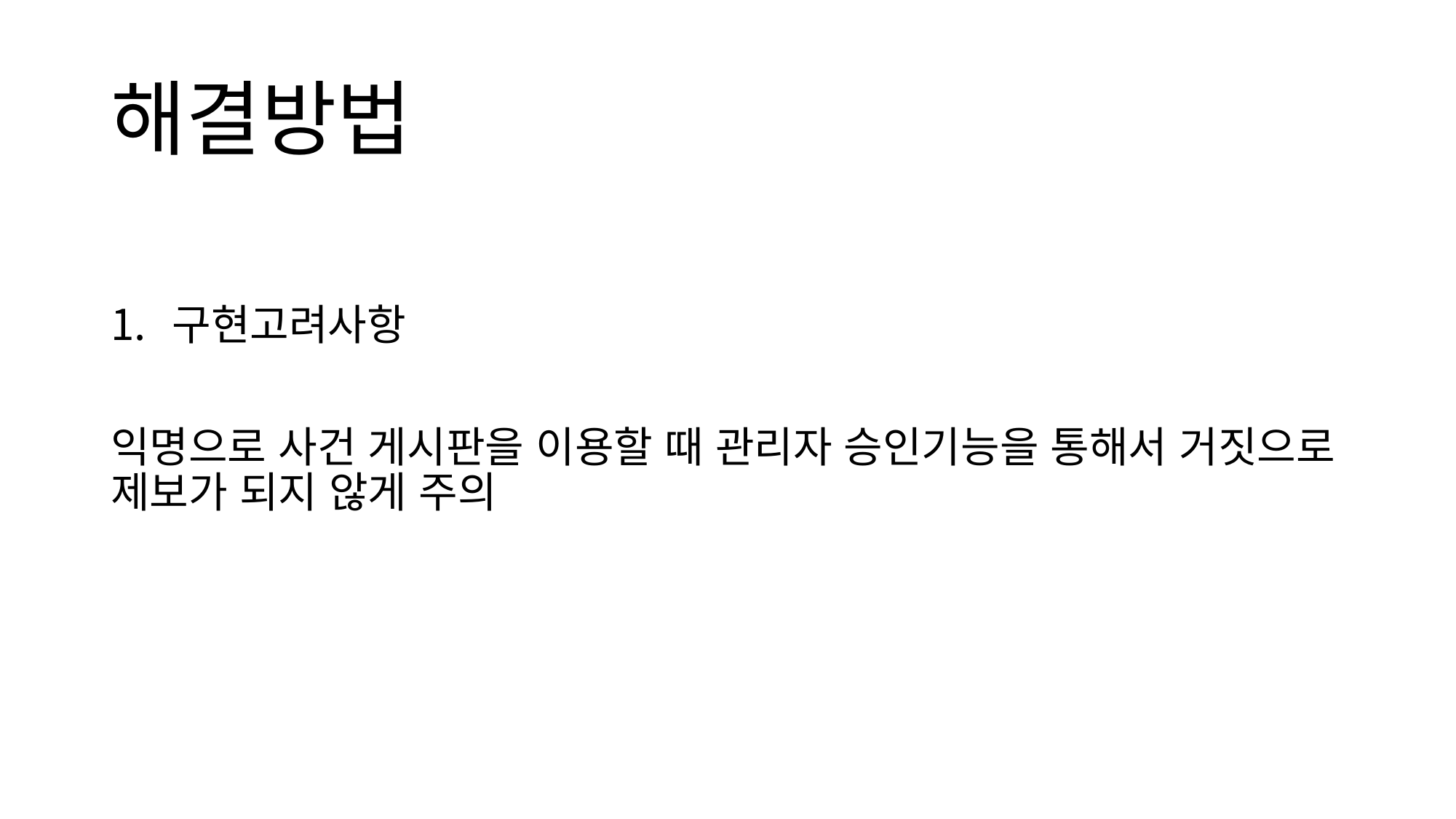

# 해결방법
구현고려사항

익명으로 사건 게시판을 이용할 때 관리자 승인기능을 통해서 거짓으로 제보가 되지 않게 주의